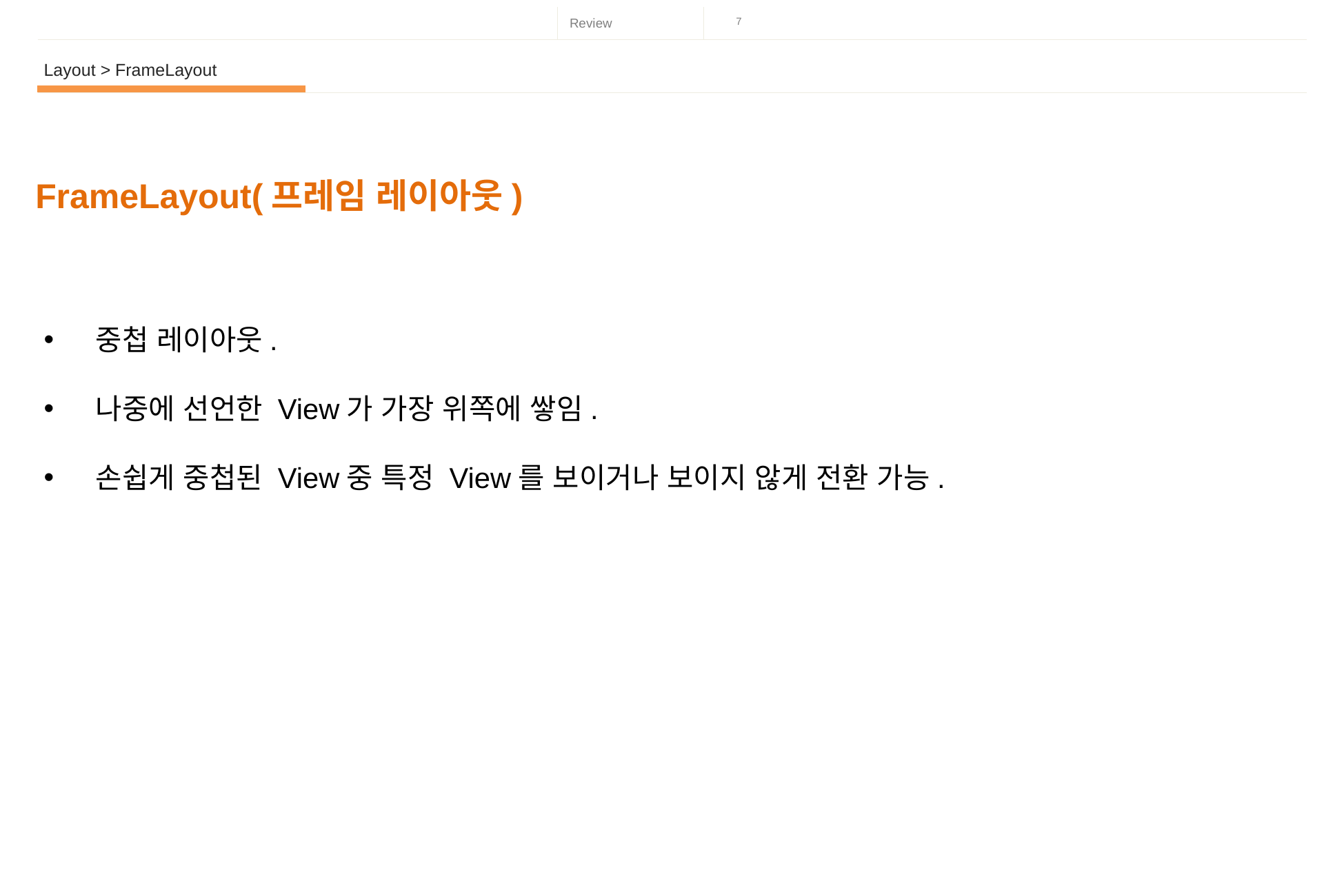

Layout > FrameLayout
FrameLayout(프레임 레이아웃)
중첩 레이아웃.
나중에 선언한 View가 가장 위쪽에 쌓임.
손쉽게 중첩된 View중 특정 View를 보이거나 보이지 않게 전환 가능.